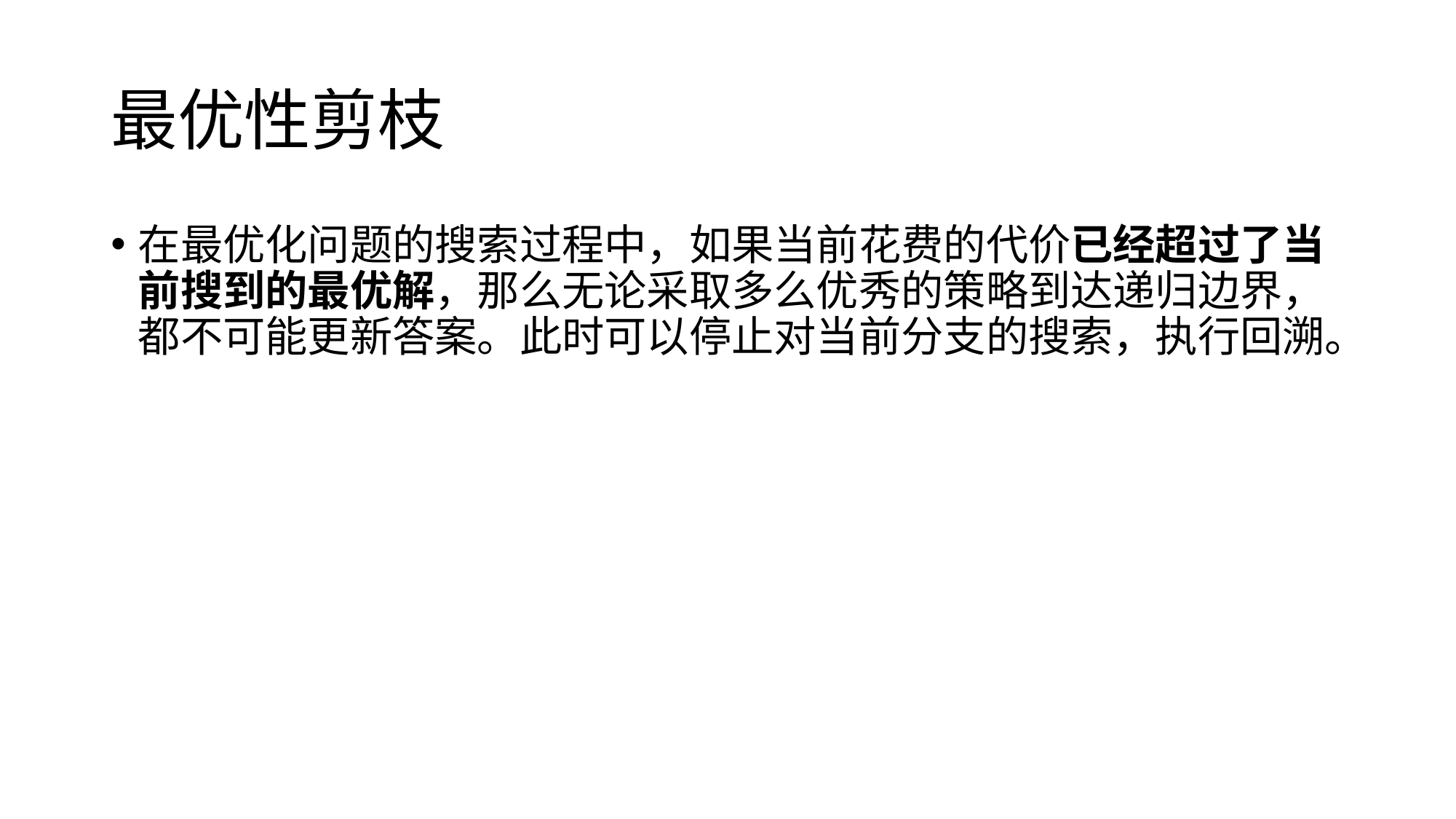

# 最优性剪枝
在最优化问题的搜索过程中，如果当前花费的代价已经超过了当前搜到的最优解，那么无论采取多么优秀的策略到达递归边界，都不可能更新答案。此时可以停止对当前分支的搜索，执行回溯。